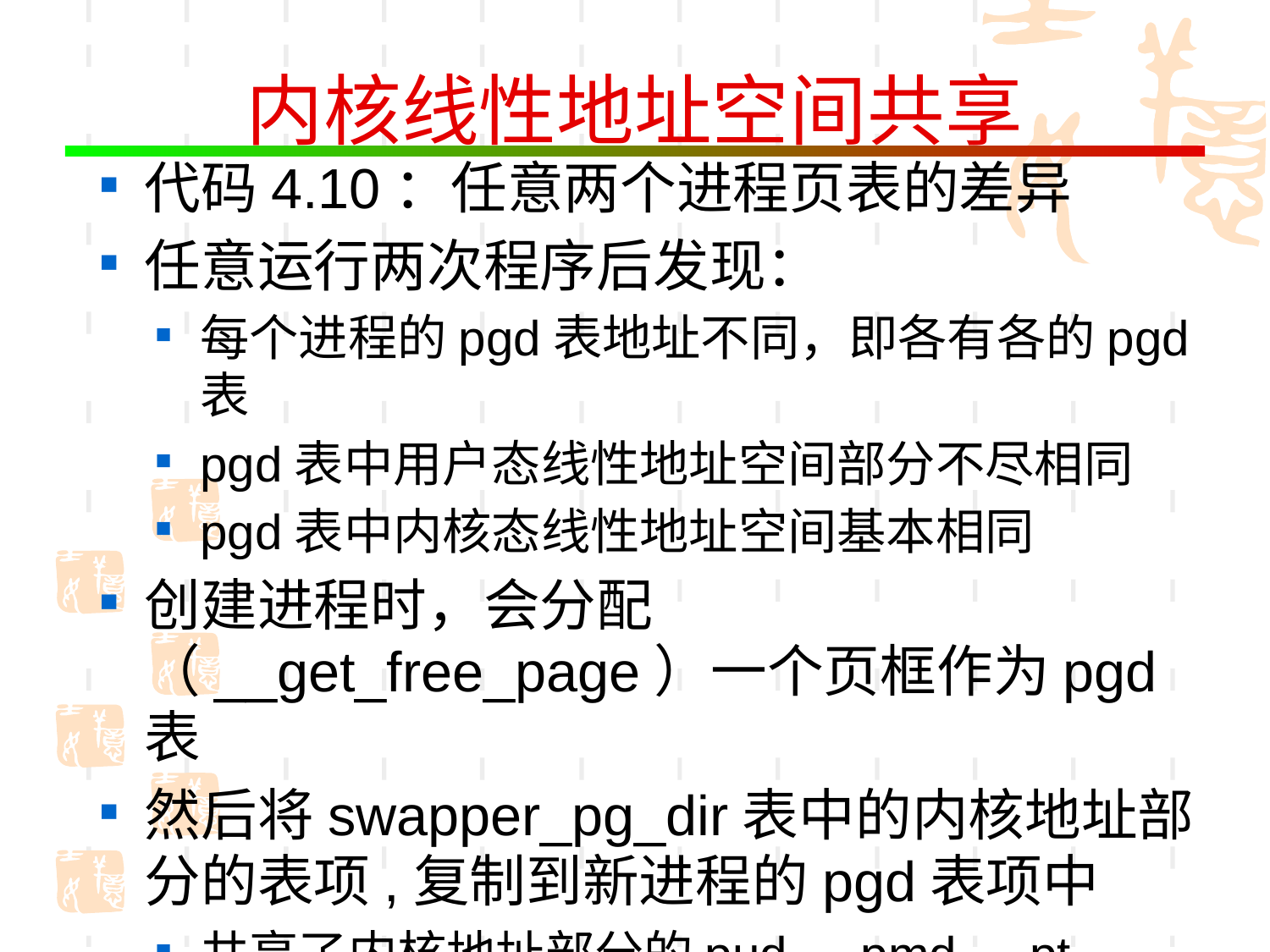

# 内核线性地址空间共享
代码4.10：任意两个进程页表的差异
任意运行两次程序后发现：
每个进程的pgd表地址不同，即各有各的pgd表
pgd表中用户态线性地址空间部分不尽相同
pgd表中内核态线性地址空间基本相同
创建进程时，会分配（__get_free_page）一个页框作为pgd表
然后将swapper_pg_dir表中的内核地址部分的表项,复制到新进程的pgd表项中
共享了内核地址部分的pud、pmd、pt
swapper_pg_dir维护了内核部分的页表